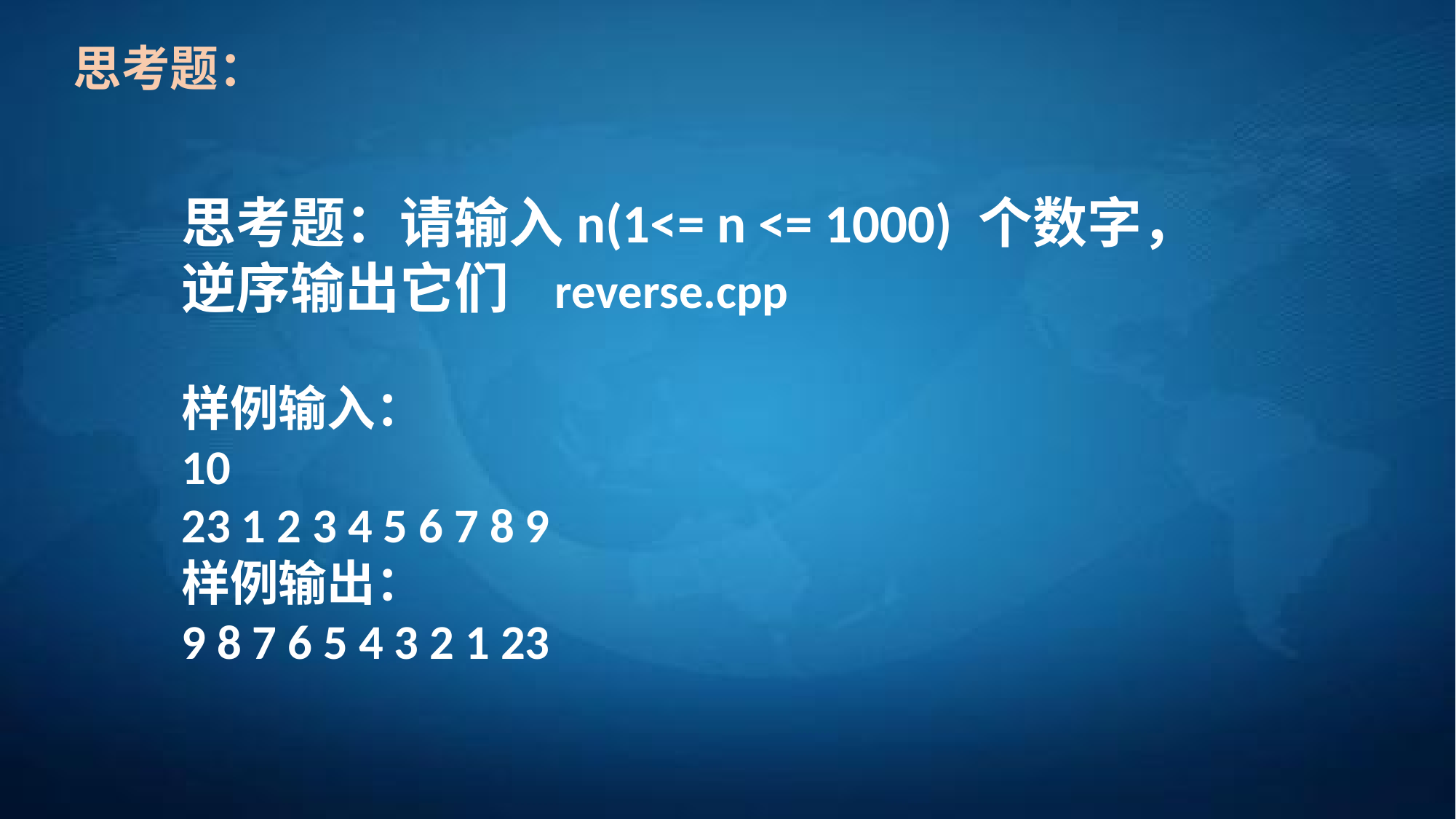

思考题：
思考题：请输入n(1<= n <= 1000) 个数字，逆序输出它们   reverse.cpp

样例输入：
10
23 1 2 3 4 5 6 7 8 9
样例输出：
9 8 7 6 5 4 3 2 1 23